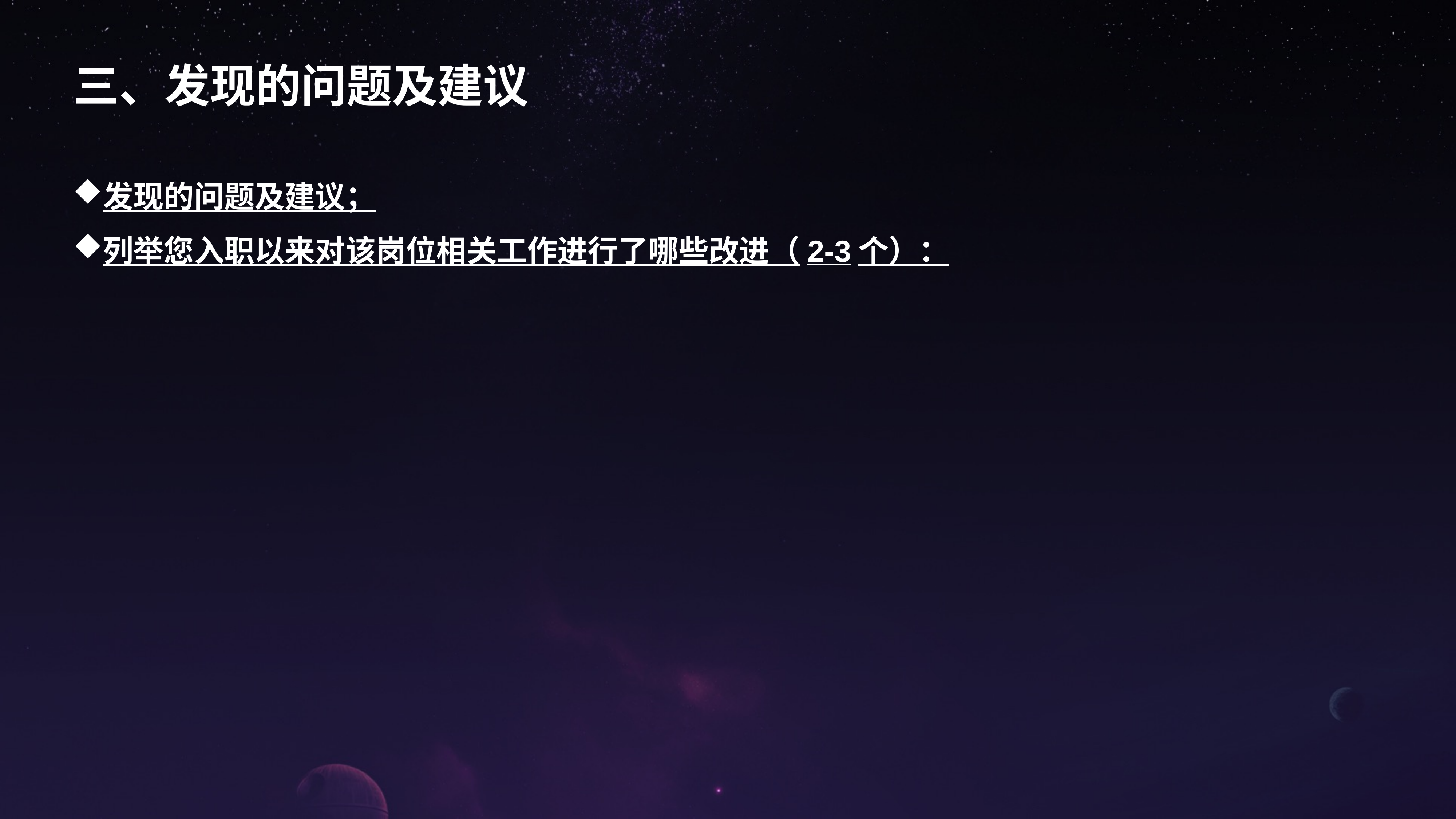

三、发现的问题及建议
发现的问题及建议；
列举您入职以来对该岗位相关工作进行了哪些改进（2-3个）：